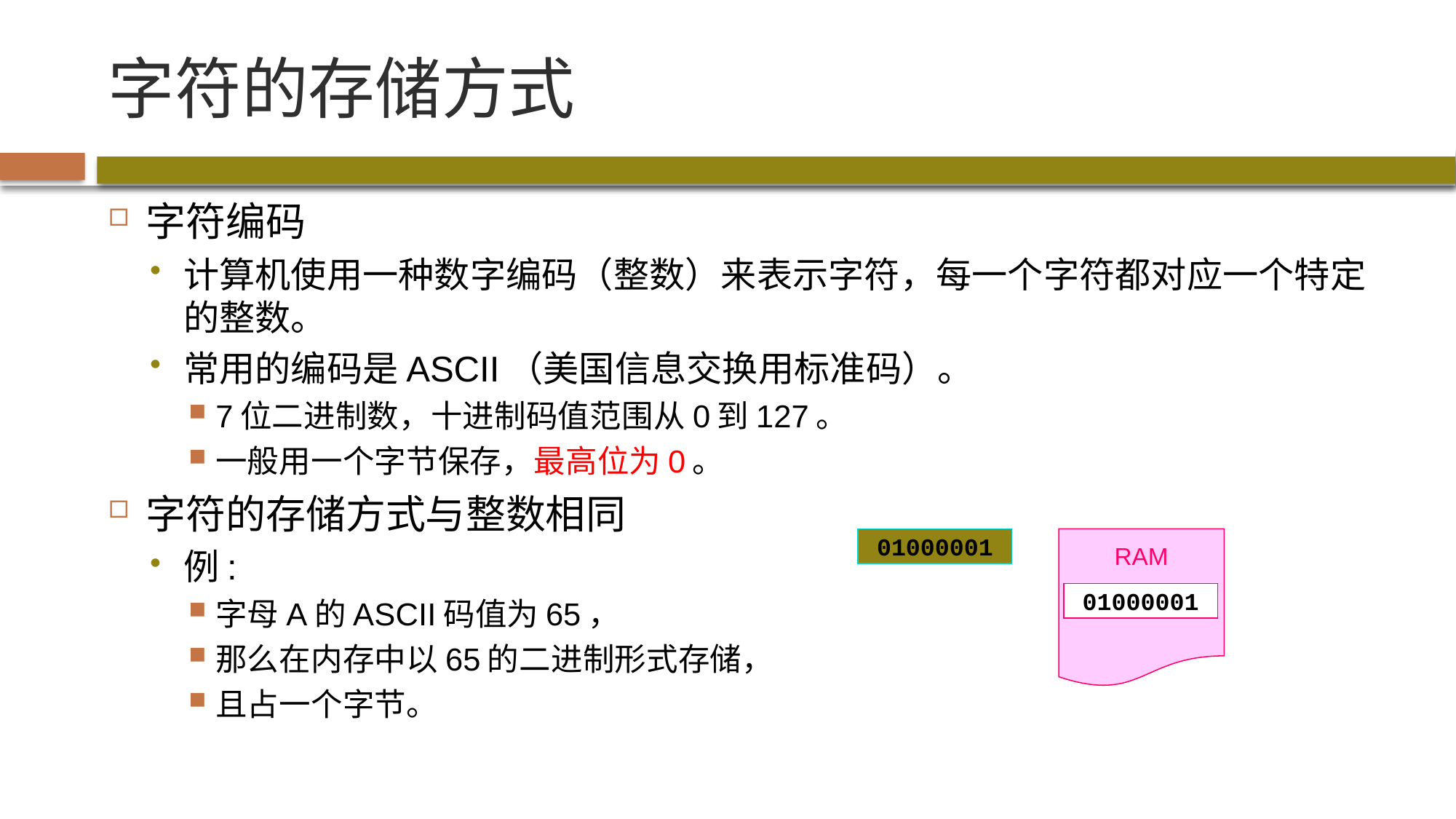

# 字符的存储方式
字符编码
计算机使用一种数字编码（整数）来表示字符，每一个字符都对应一个特定的整数。
常用的编码是ASCII（美国信息交换用标准码）。
7位二进制数，十进制码值范围从0到127。
一般用一个字节保存，最高位为0。
字符的存储方式与整数相同
例:
字母A的ASCII码值为65，
那么在内存中以65的二进制形式存储，
且占一个字节。
01000001

RAM
01000001